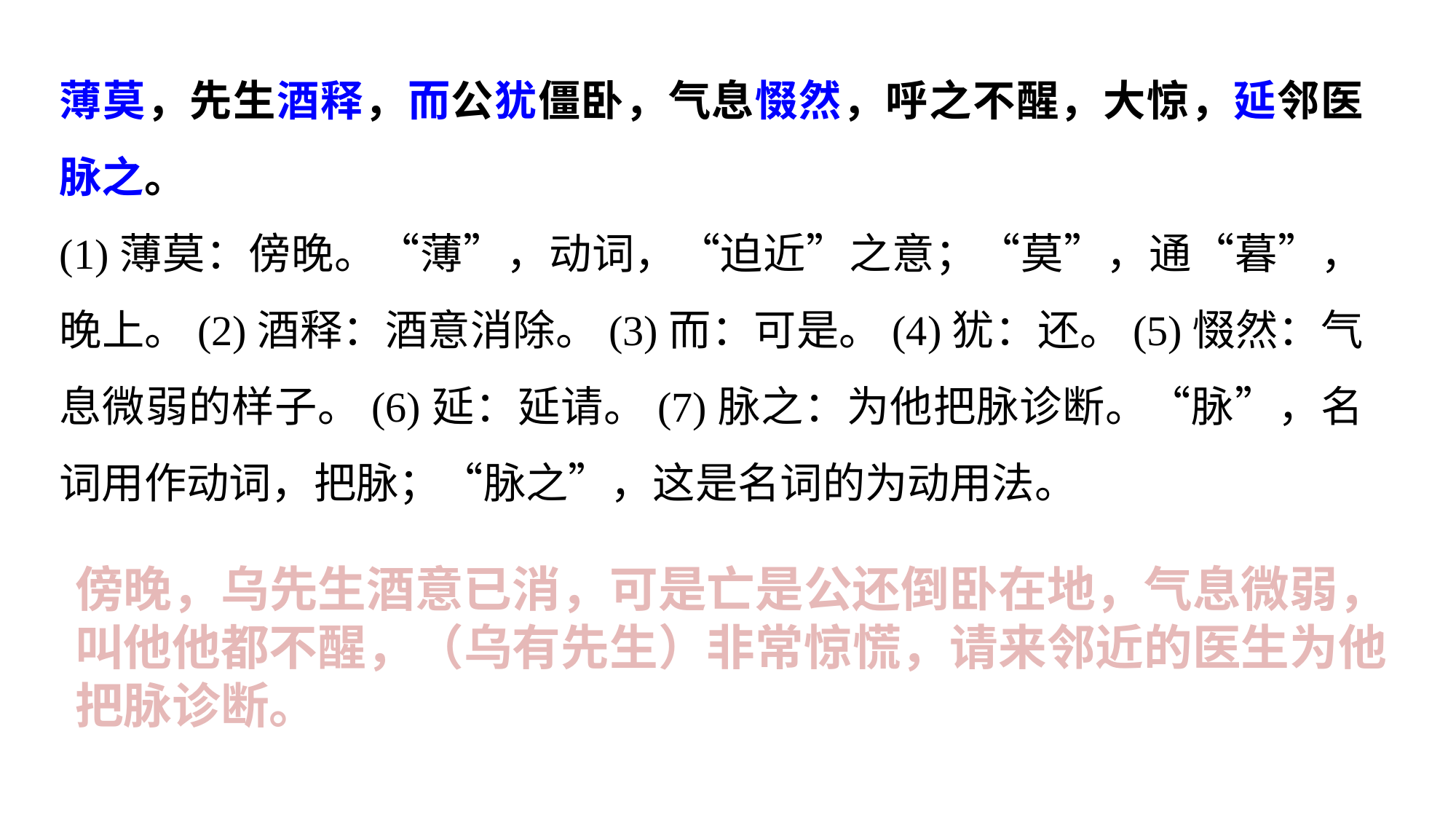

薄莫，先生酒释，而公犹僵卧，气息惙然，呼之不醒，大惊，延邻医脉之。
(1)薄莫：傍晚。“薄”，动词，“迫近”之意；“莫”，通“暮”，晚上。(2)酒释：酒意消除。(3)而：可是。(4)犹：还。(5)惙然：气息微弱的样子。(6)延：延请。(7)脉之：为他把脉诊断。“脉”，名词用作动词，把脉；“脉之”，这是名词的为动用法。
傍晚，乌先生酒意已消，可是亡是公还倒卧在地，气息微弱，叫他他都不醒，（乌有先生）非常惊慌，请来邻近的医生为他把脉诊断。